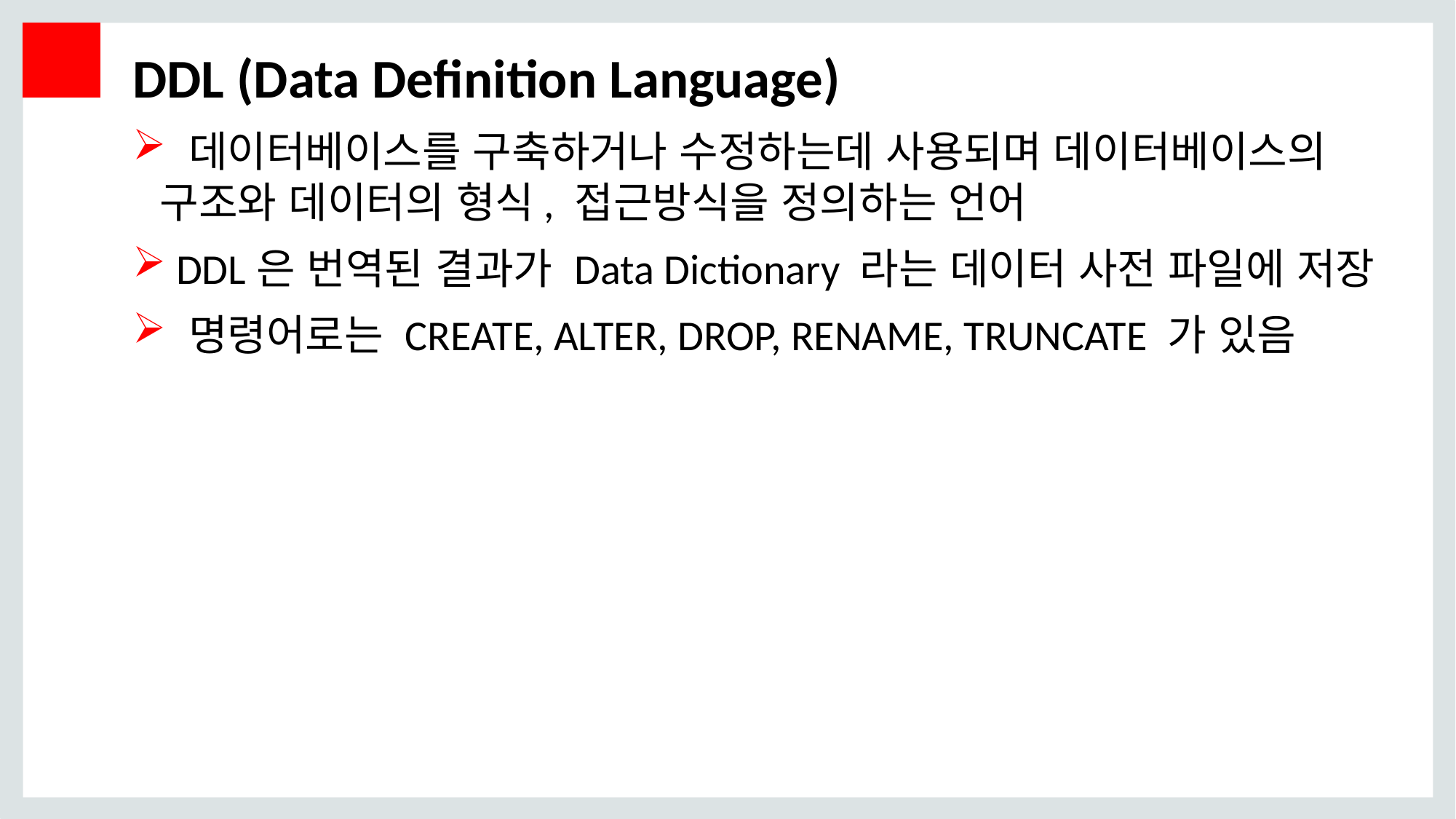

# DDL (Data Definition Language)
 데이터베이스를 구축하거나 수정하는데 사용되며 데이터베이스의 구조와 데이터의 형식, 접근방식을 정의하는 언어
 DDL은 번역된 결과가 Data Dictionary 라는 데이터 사전 파일에 저장
 명령어로는 CREATE, ALTER, DROP, RENAME, TRUNCATE 가 있음